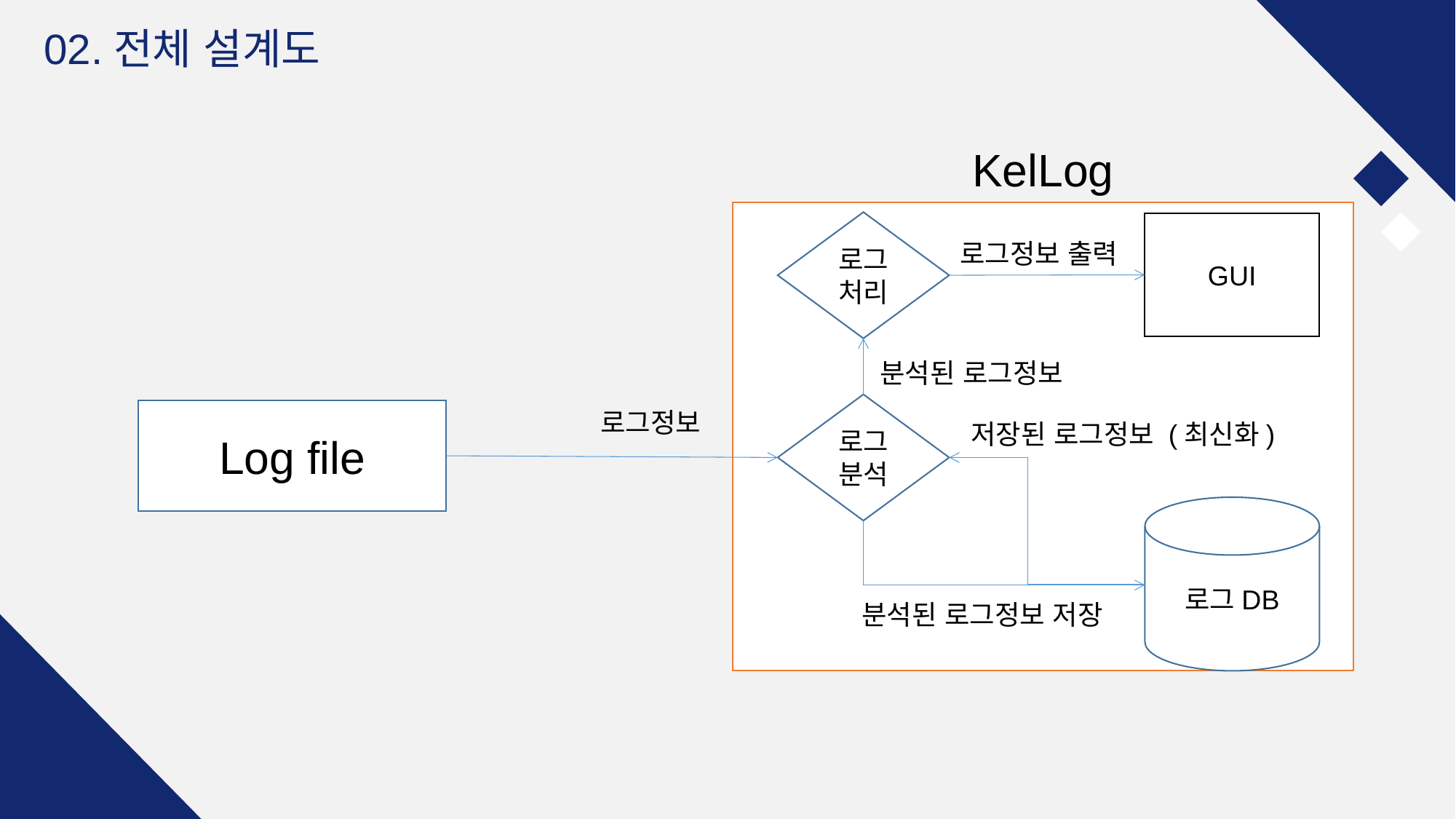

02.전체 설계도
KelLog

로그처리

GUI
로그정보 출력
분석된 로그정보
로그분석
Log file
로그정보
저장된 로그정보 (최신화)
로그DB
분석된 로그정보 저장